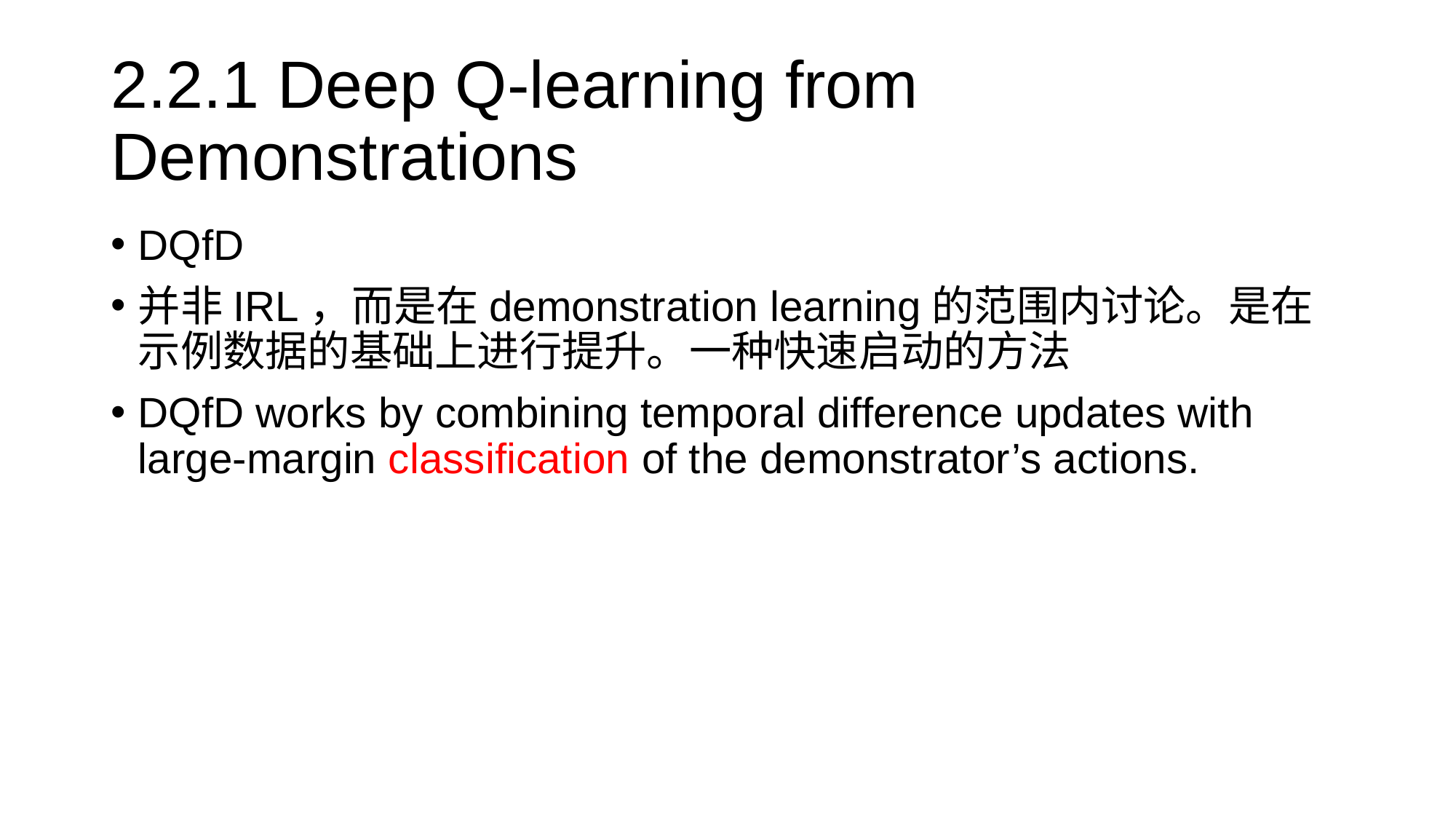

# 2.2.1 Deep Q-learning from Demonstrations
DQfD
并非IRL，而是在demonstration learning的范围内讨论。是在示例数据的基础上进行提升。一种快速启动的方法
DQfD works by combining temporal difference updates with large-margin classification of the demonstrator’s actions.